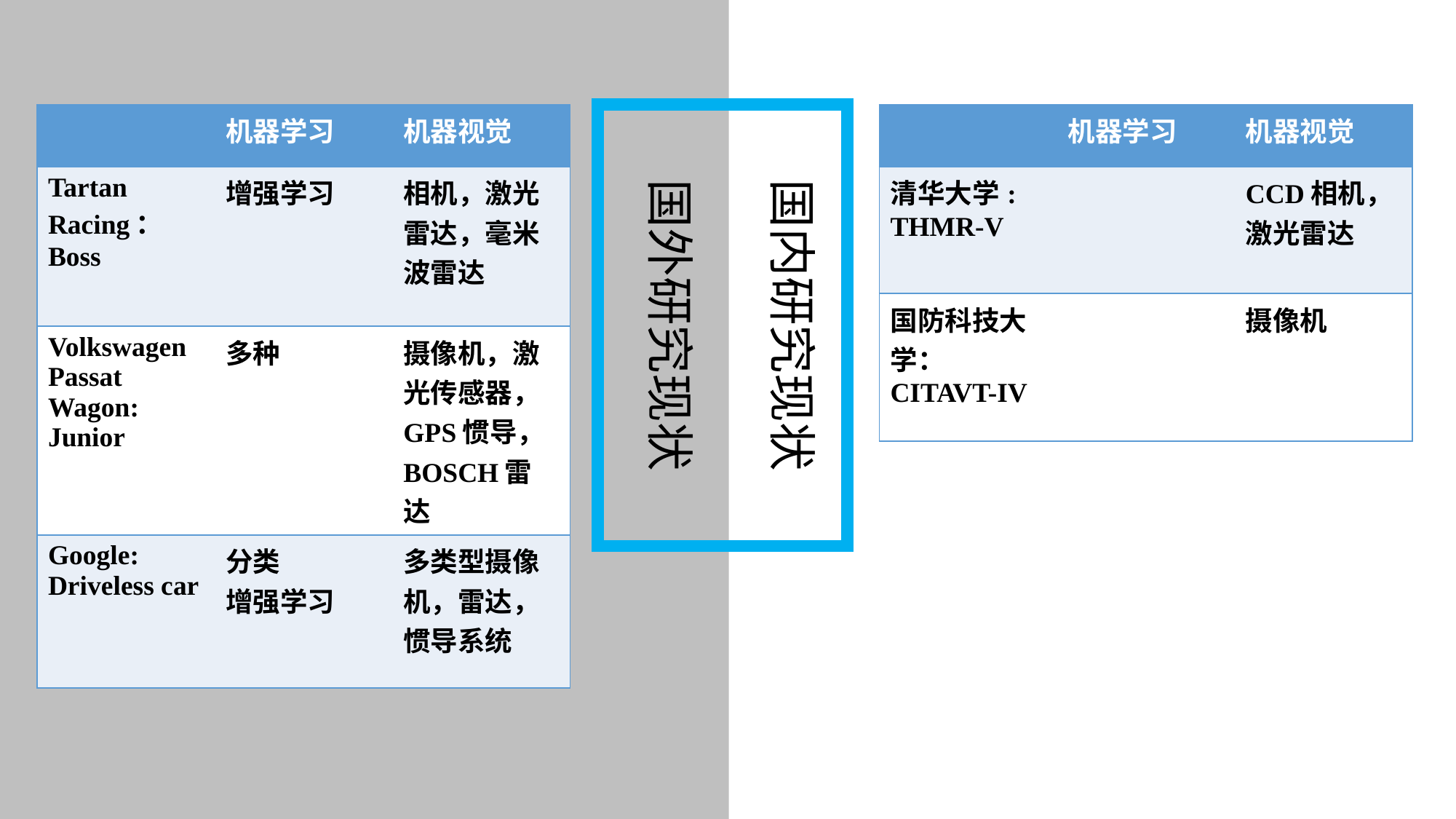

|  | 机器学习 | 机器视觉 |
| --- | --- | --- |
| Tartan Racing：Boss | 增强学习 | 相机，激光雷达，毫米波雷达 |
| Volkswagen Passat Wagon: Junior | 多种 | 摄像机，激光传感器，GPS惯导，BOSCH雷达 |
| Google: Driveless car | 分类 增强学习 | 多类型摄像机，雷达，惯导系统 |

|  | 机器学习 | 机器视觉 |
| --- | --- | --- |
| 清华大学: THMR-V |  | CCD相机， 激光雷达 |
| 国防科技大学：CITAVT-IV |  | 摄像机 |
国外研究现状
国内研究现状